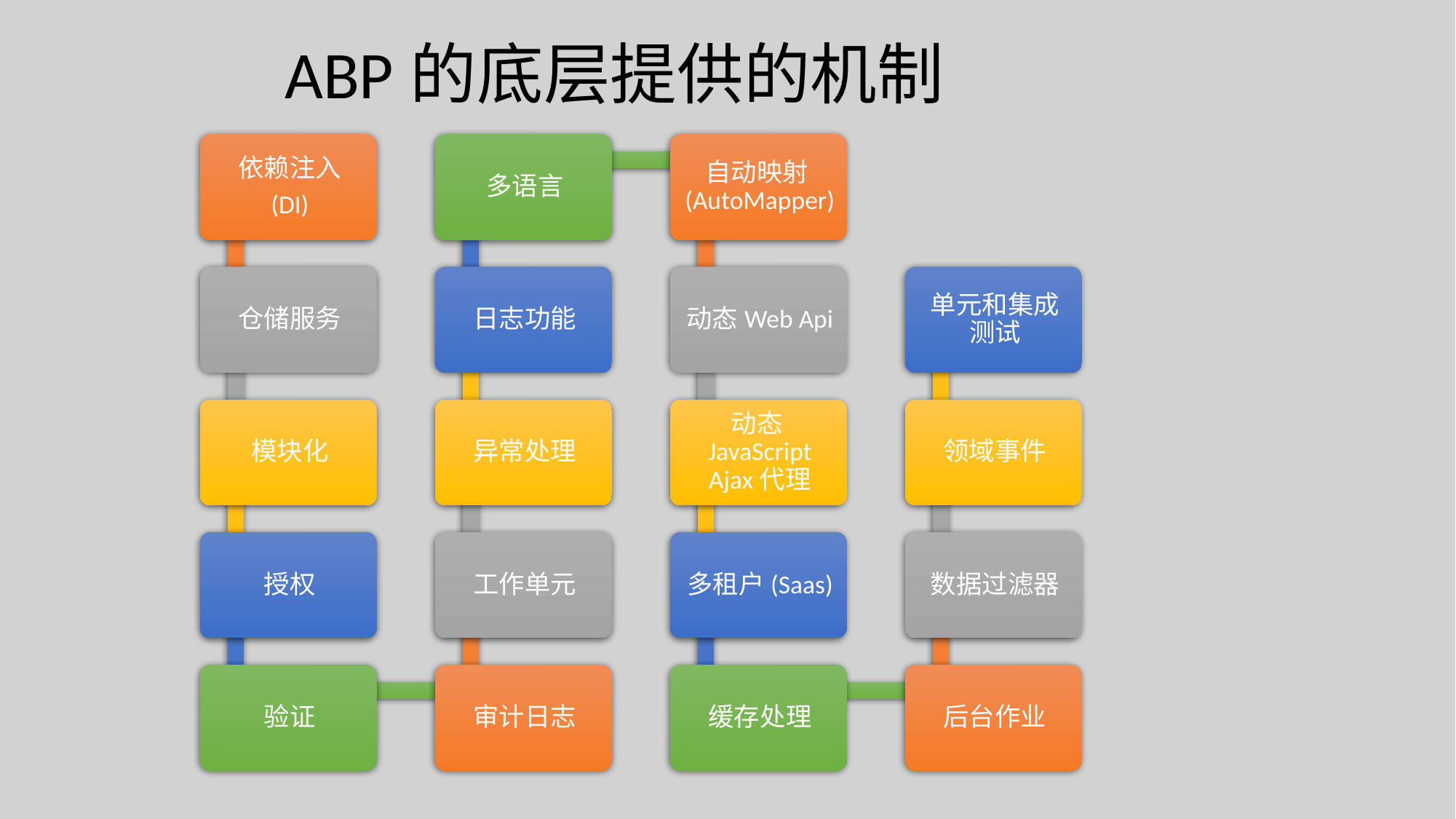

ABP的底层提供的机制
依赖注入
(DI)
仓储服务
模块化
授权
验证
审计日志
工作单元
异常处理
日志功能
多语言
自动映射(AutoMapper)
动态Web Api
动态JavaScript Ajax代理
多租户(Saas)
缓存处理
后台作业
数据过滤器
领域事件
单元和集成测试